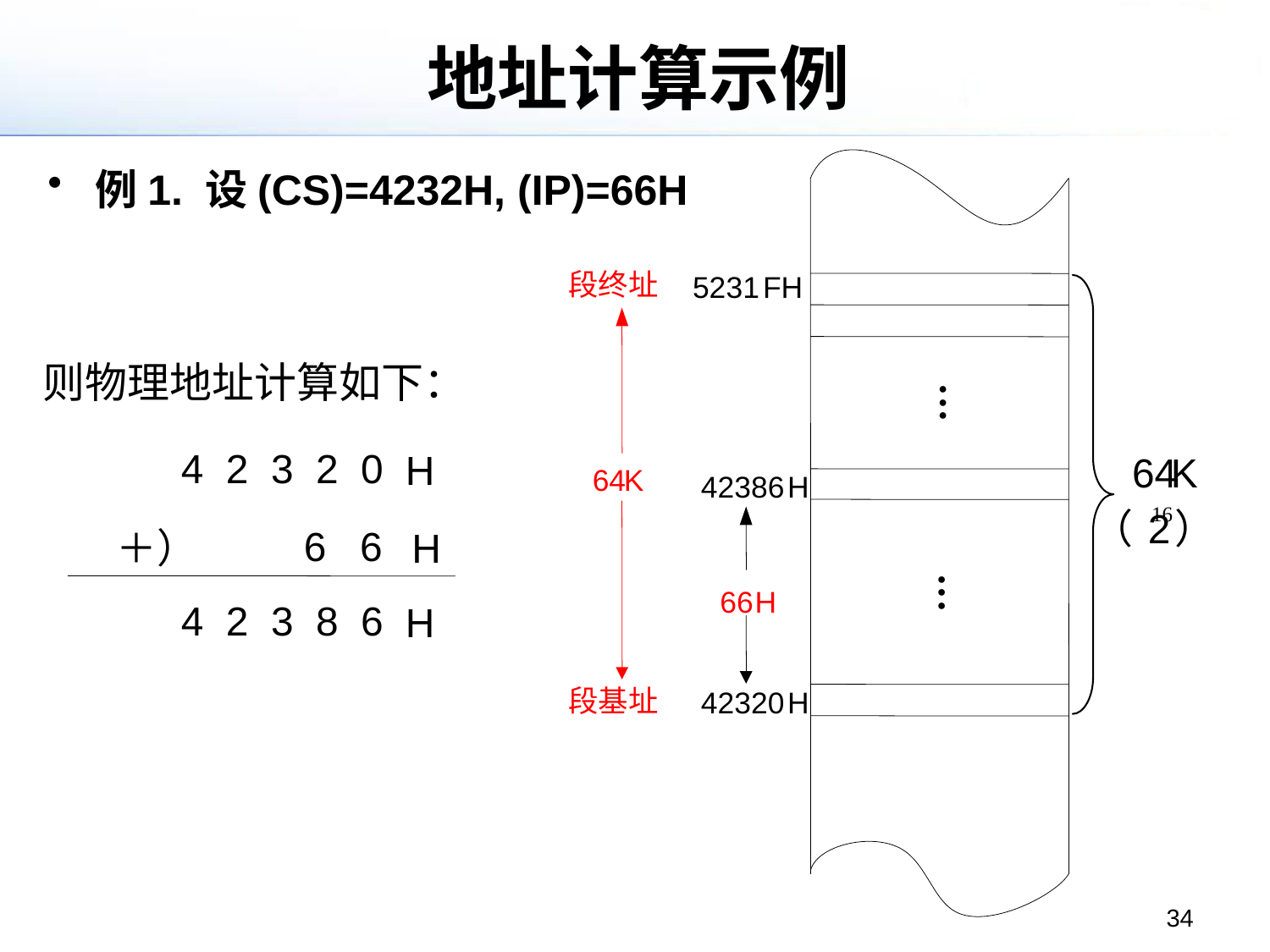

# 地址计算示例

段终址
5231
FH

.
.
.
64
K
64
K
42386
H

16

（
2
）

.
.
.
66
H

段基址
42320
H

例1. 设(CS)=4232H, (IP)=66H
则物理地址计算如下：
4  2  3  2  0
 H
6   6
＋）
H

4  2  3  8  6
 H
34